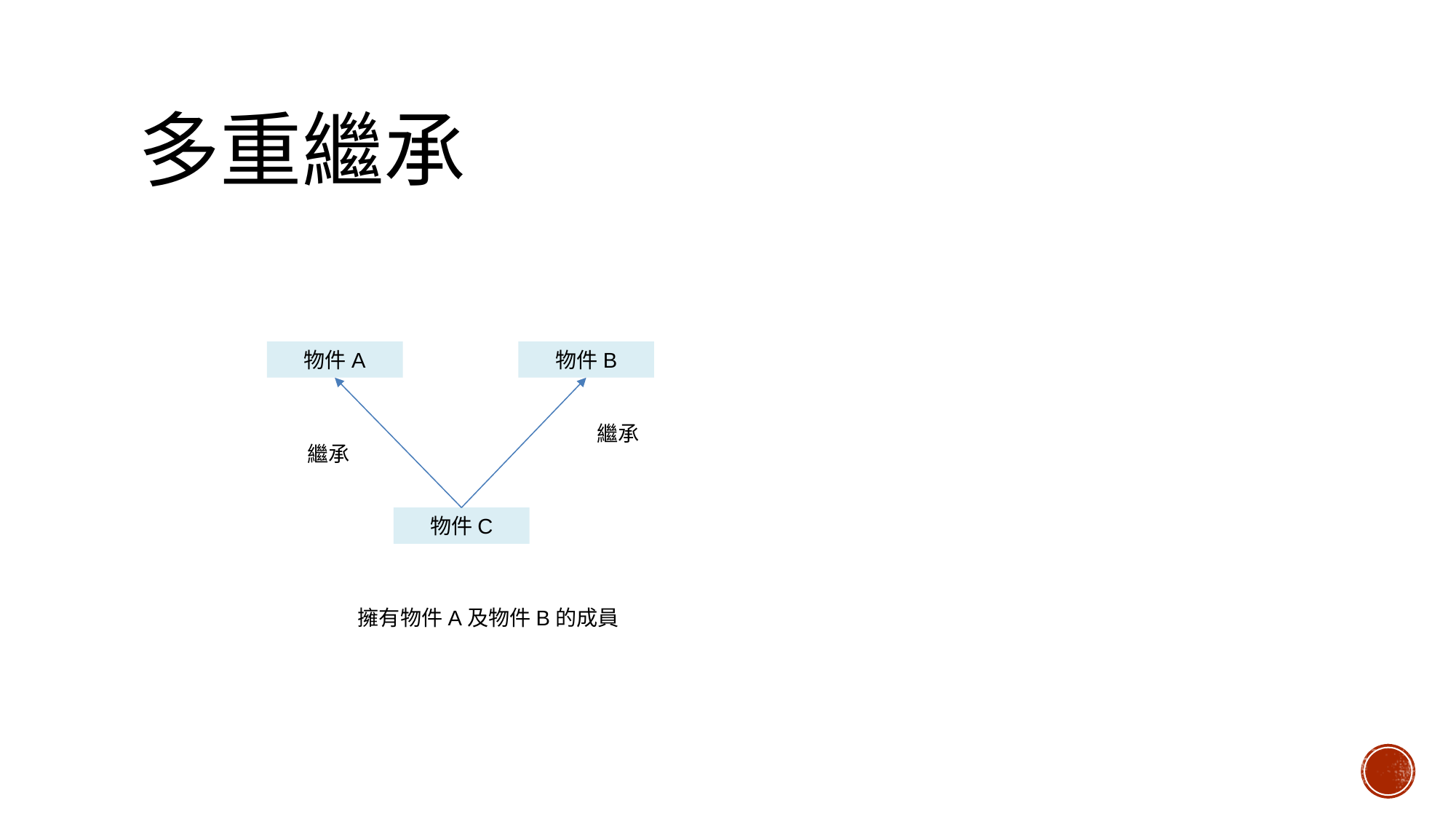

# 多重繼承
物件A
物件B
繼承
繼承
物件C
擁有物件A及物件B的成員